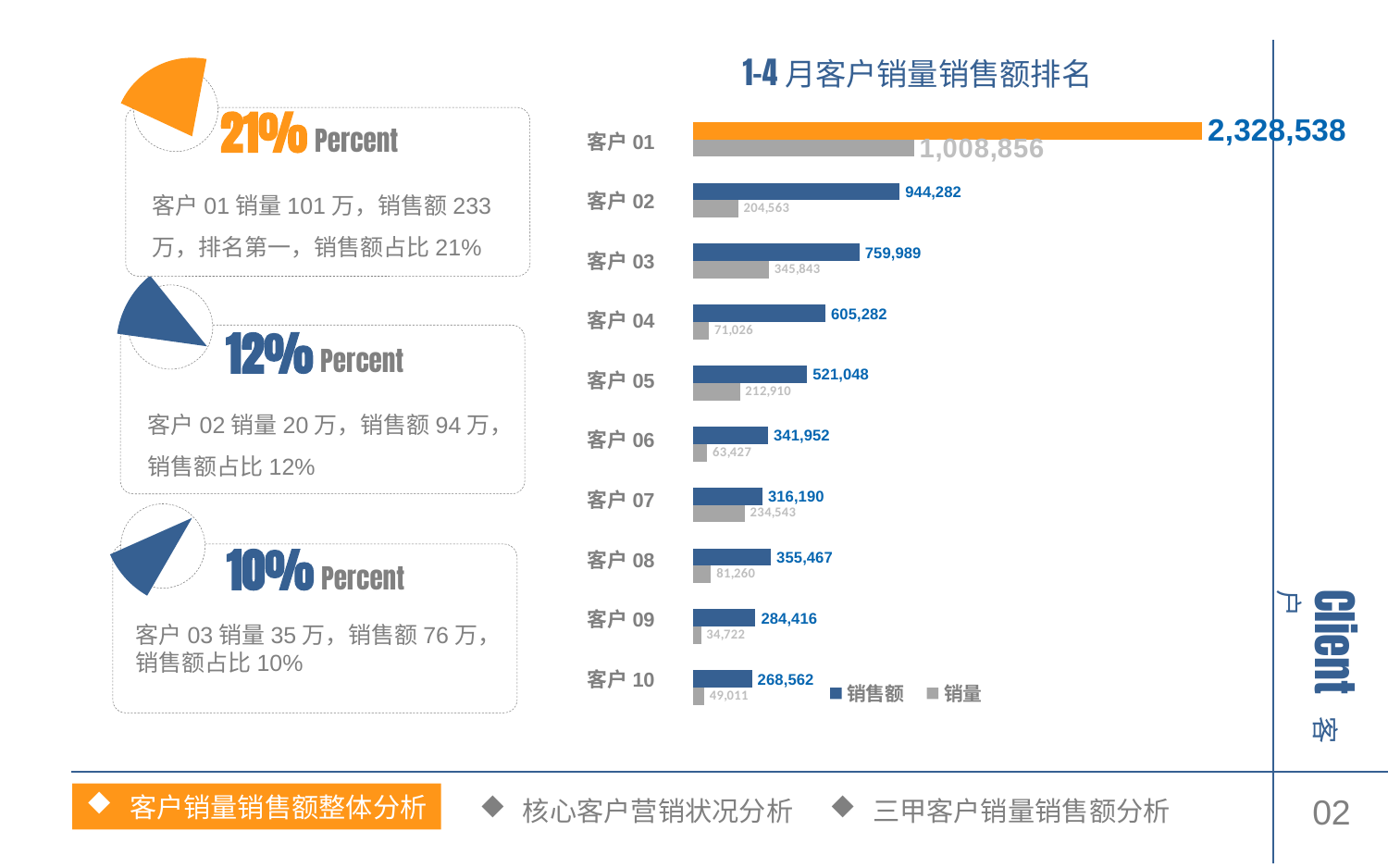

Client 客户
客户销量销售额整体分析
02
核心客户营销状况分析
三甲客户销量销售额分析

### Chart

| Category | 销量 | 销售额 |
|---|---|---|
| 珠海市鹰旗办公设备有限公司 | 49011.0 | 268561.8 |
| 宁波必取电子科技有限公司 | 34722.0 | 284416.0 |
| 上海英镭数码科技有限公司 | 81260.0 | 355466.5 |
| 珠海西通电子有限公司 | 234543.0 | 316190.02 |
| 海威办公用品有限公司 | 63427.0 | 341951.5 |
| 珠海市格彩打印耗材有限公司 | 212910.0 | 521047.99 |
| 珠海市天硌打印耗材有限公司 | 71026.0 | 605282.04 |
| 意能达科技（深圳）有限公司 | 345843.0 | 759988.76 |
| 珠海市中润靖杰打印耗材有限公司 | 204563.0 | 944282.3999999993 |
| Artech Polska Sp. z o.o. | 1008856.0 | 2328537.83 |
1-4月客户销量销售额排名

### Chart

| Category | 销售额 |
|---|---|
| ARTECH | 0.21 |
| 其他 | 0.79 |
21%  Percent

### Chart

| Category | 销售额 |
|---|---|
| ARTECH | 0.12 |
| 其他 | 0.88 |
12%  Percent

### Chart

| Category | 销售额 |
|---|---|
| ARTECH | 0.1 |
| 其他 | 0.9 |
10%  Percent

客户01
客户02
客户03
客户04
客户05
客户06
客户07
客户08
客户09
客户10
客户01销量101万，销售额233万，排名第一，销售额占比21%
客户02销量20万，销售额94万，销售额占比12%
客户03销量35万，销售额76万，销售额占比10%